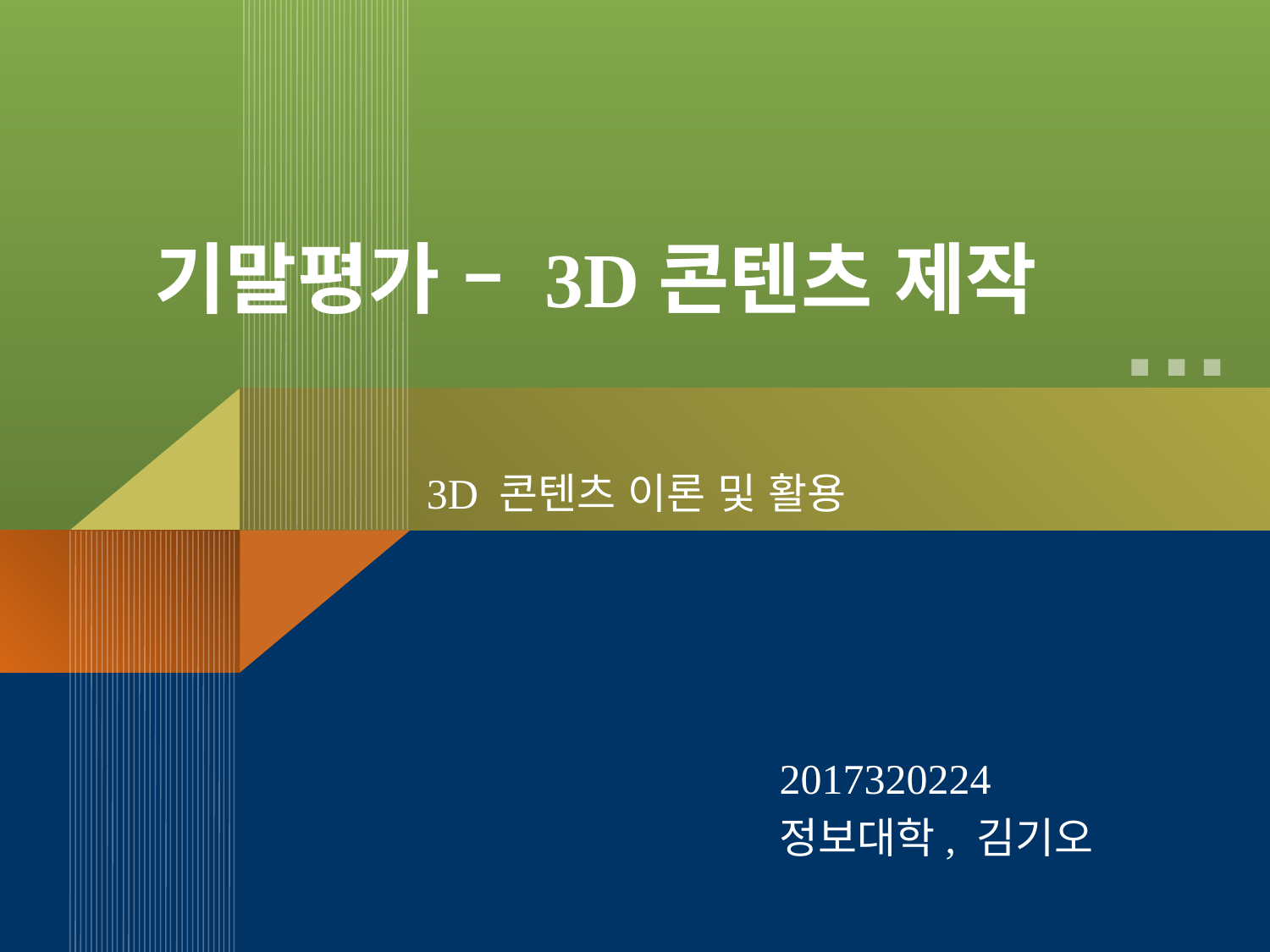

# 기말평가 – 3D콘텐츠 제작
3D 콘텐츠 이론 및 활용
2017320224
정보대학, 김기오